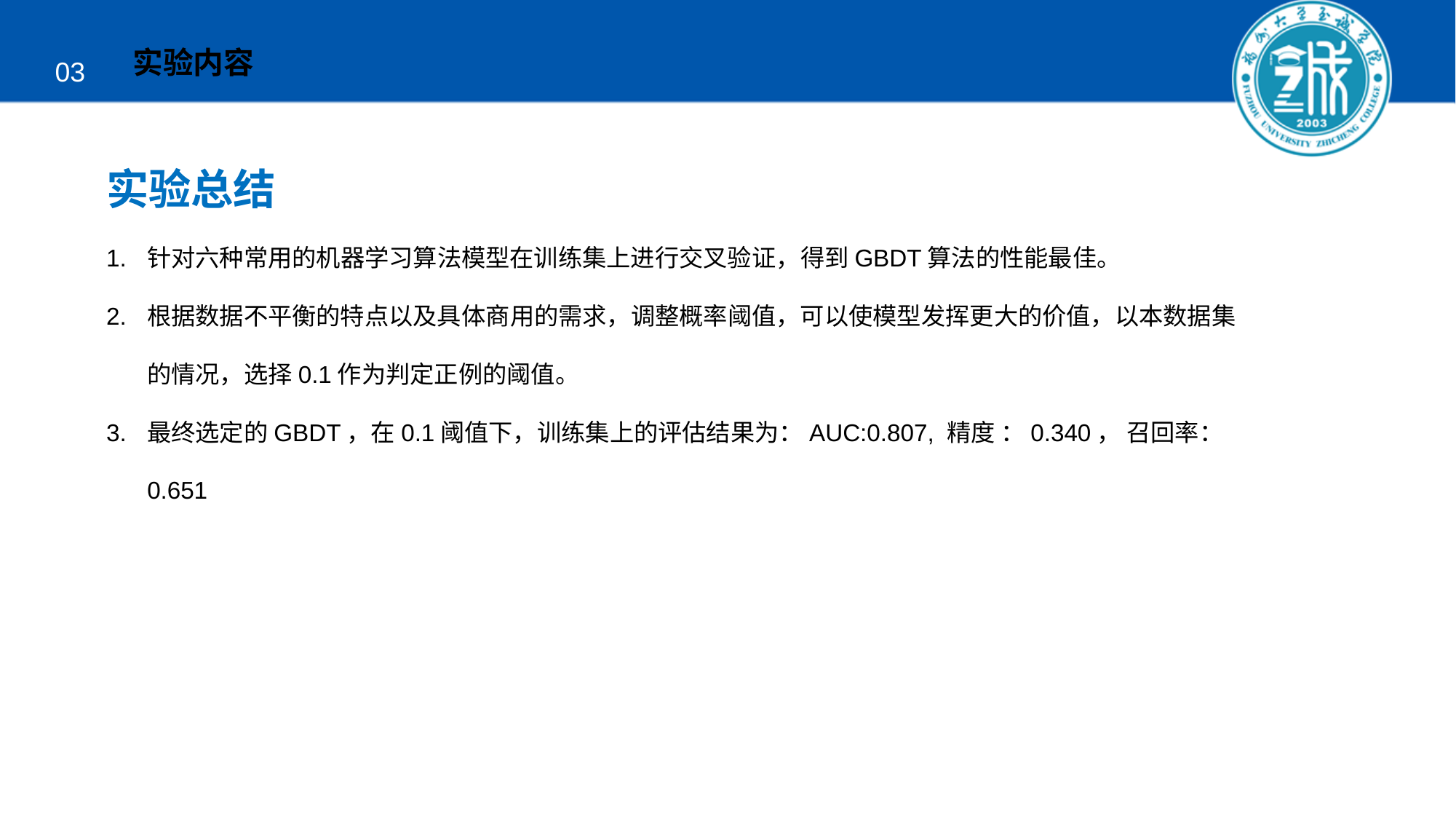

实验内容
03
实验总结
针对六种常用的机器学习算法模型在训练集上进行交叉验证，得到GBDT算法的性能最佳。
根据数据不平衡的特点以及具体商用的需求，调整概率阈值，可以使模型发挥更大的价值，以本数据集的情况，选择0.1作为判定正例的阈值。
最终选定的GBDT，在0.1阈值下，训练集上的评估结果为：AUC:0.807, 精度 ：0.340， 召回率：0.651